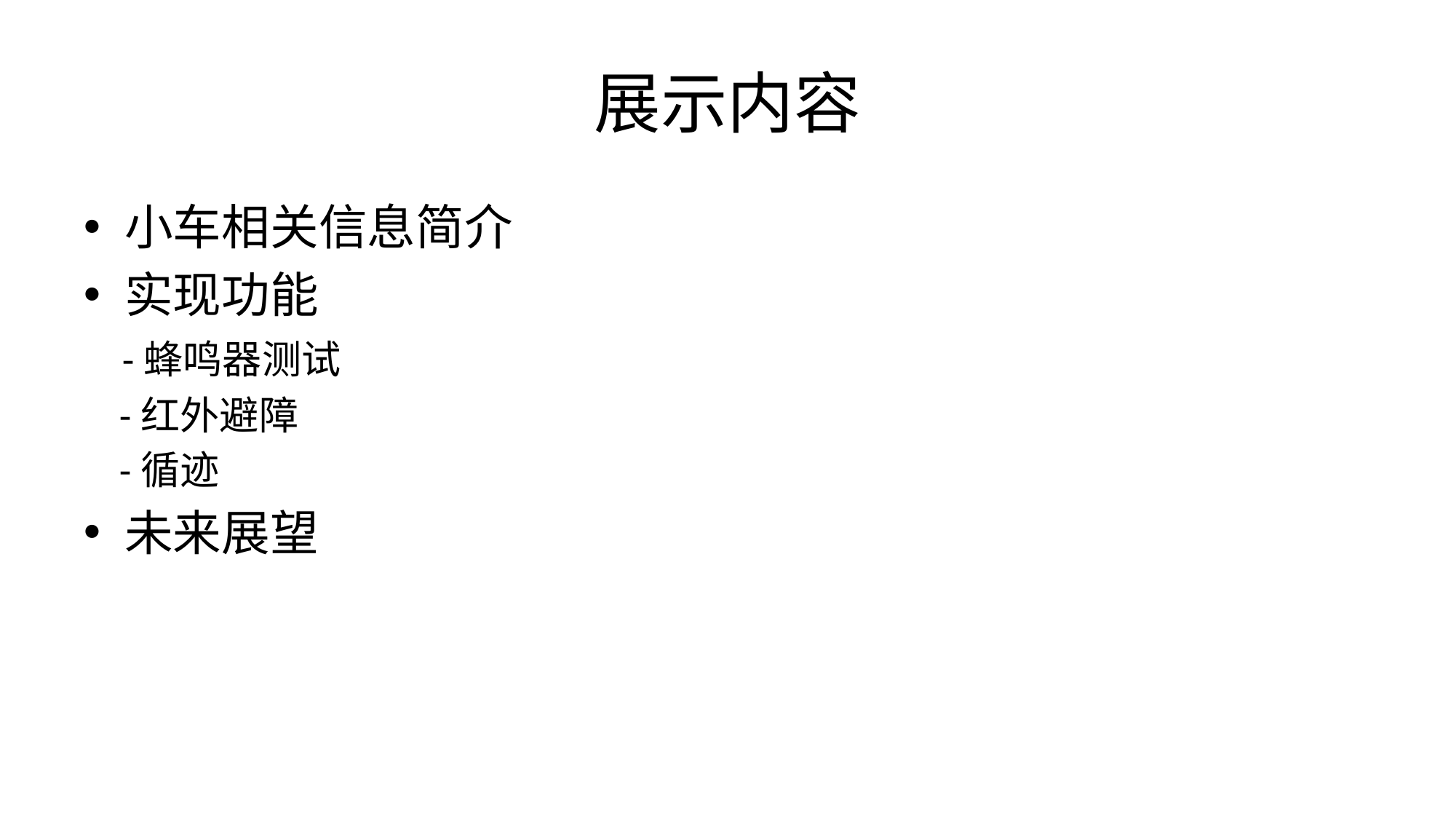

# 展示内容
小车相关信息简介
实现功能
    -蜂鸣器测试
    -红外避障
    -循迹
未来展望